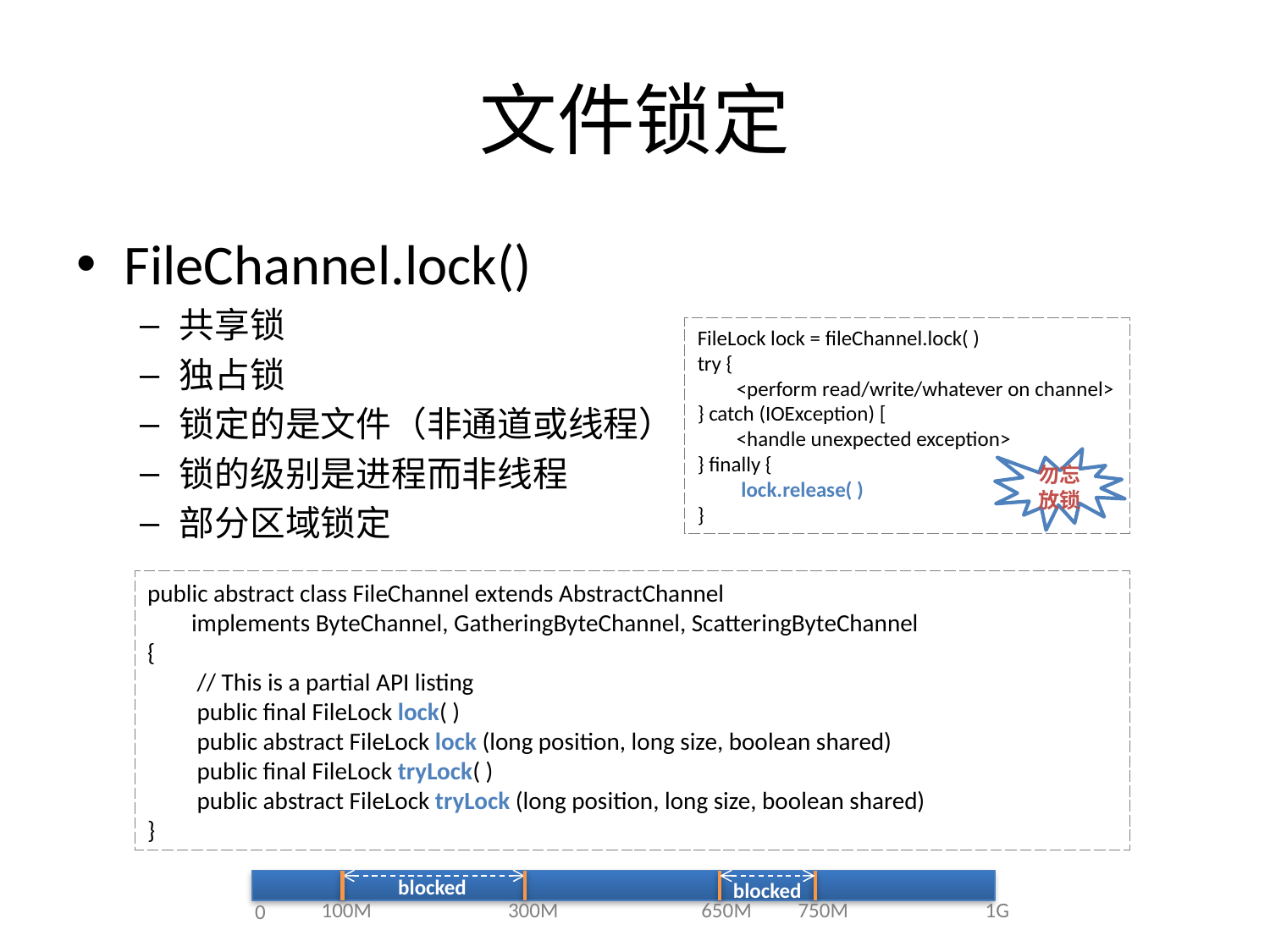

# 文件锁定
FileChannel.lock()
共享锁
独占锁
锁定的是文件（非通道或线程）
锁的级别是进程而非线程
部分区域锁定
FileLock lock = fileChannel.lock( )
try {
        <perform read/write/whatever on channel>
} catch (IOException) [
        <handle unexpected exception>
} finally {
         lock.release( )
}
勿忘放锁
public abstract class FileChannel extends AbstractChannel
        implements ByteChannel, GatheringByteChannel, ScatteringByteChannel
{
         // This is a partial API listing
         public final FileLock lock( )
         public abstract FileLock lock (long position, long size, boolean shared)
         public final FileLock tryLock( )
         public abstract FileLock tryLock (long position, long size, boolean shared)
}
blocked
100M
300M

blocked
650M
750M
1G
0